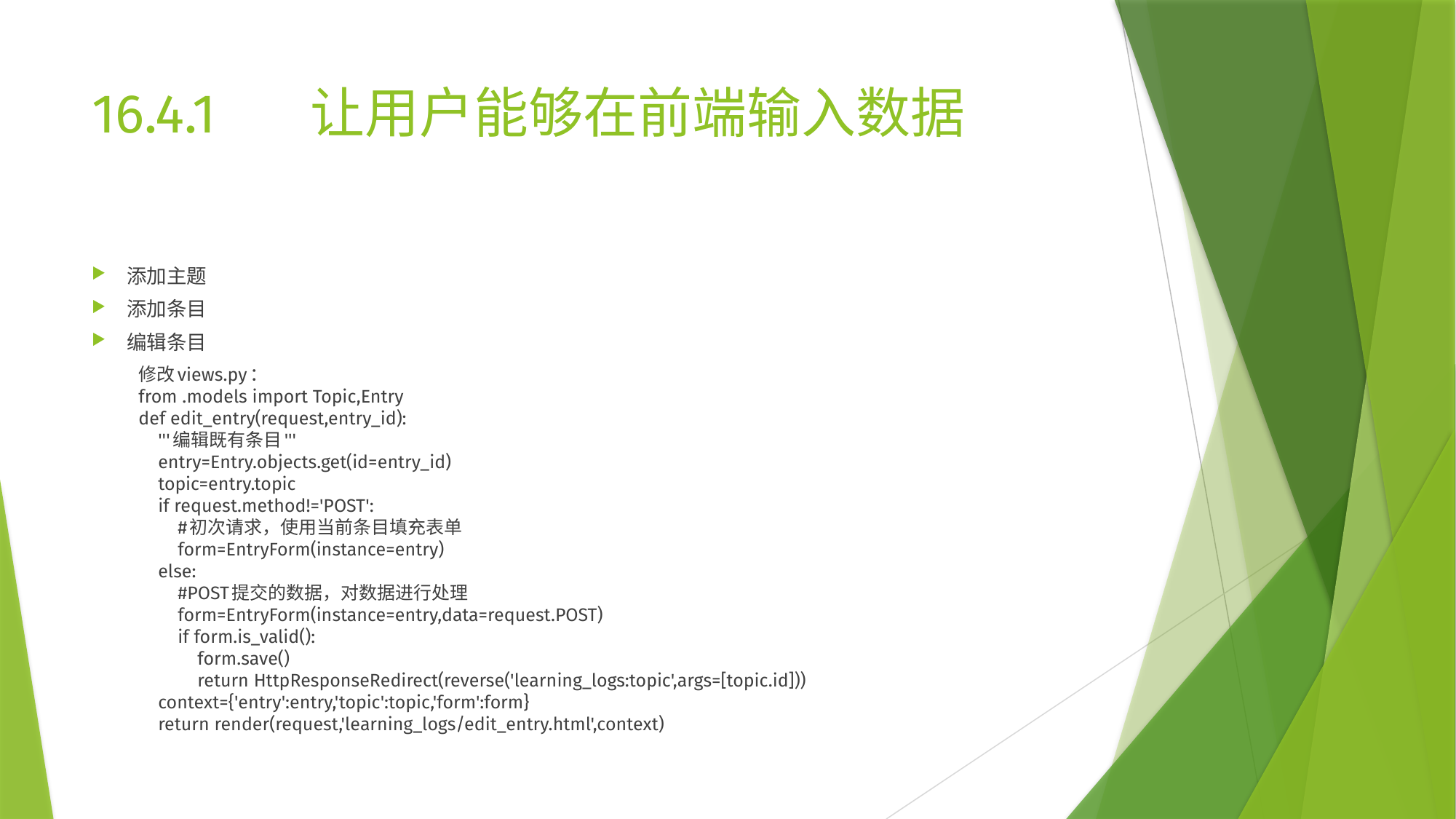

# 16.4.1	让用户能够在前端输入数据
添加主题
添加条目
编辑条目
修改views.py：
from .models import Topic,Entry
def edit_entry(request,entry_id):
    '''编辑既有条目'''
    entry=Entry.objects.get(id=entry_id)
    topic=entry.topic
    if request.method!='POST':
        #初次请求，使用当前条目填充表单
        form=EntryForm(instance=entry)
    else:
        #POST提交的数据，对数据进行处理
        form=EntryForm(instance=entry,data=request.POST)
        if form.is_valid():
            form.save()
            return HttpResponseRedirect(reverse('learning_logs:topic',args=[topic.id]))
    context={'entry':entry,'topic':topic,'form':form}
    return render(request,'learning_logs/edit_entry.html',context)